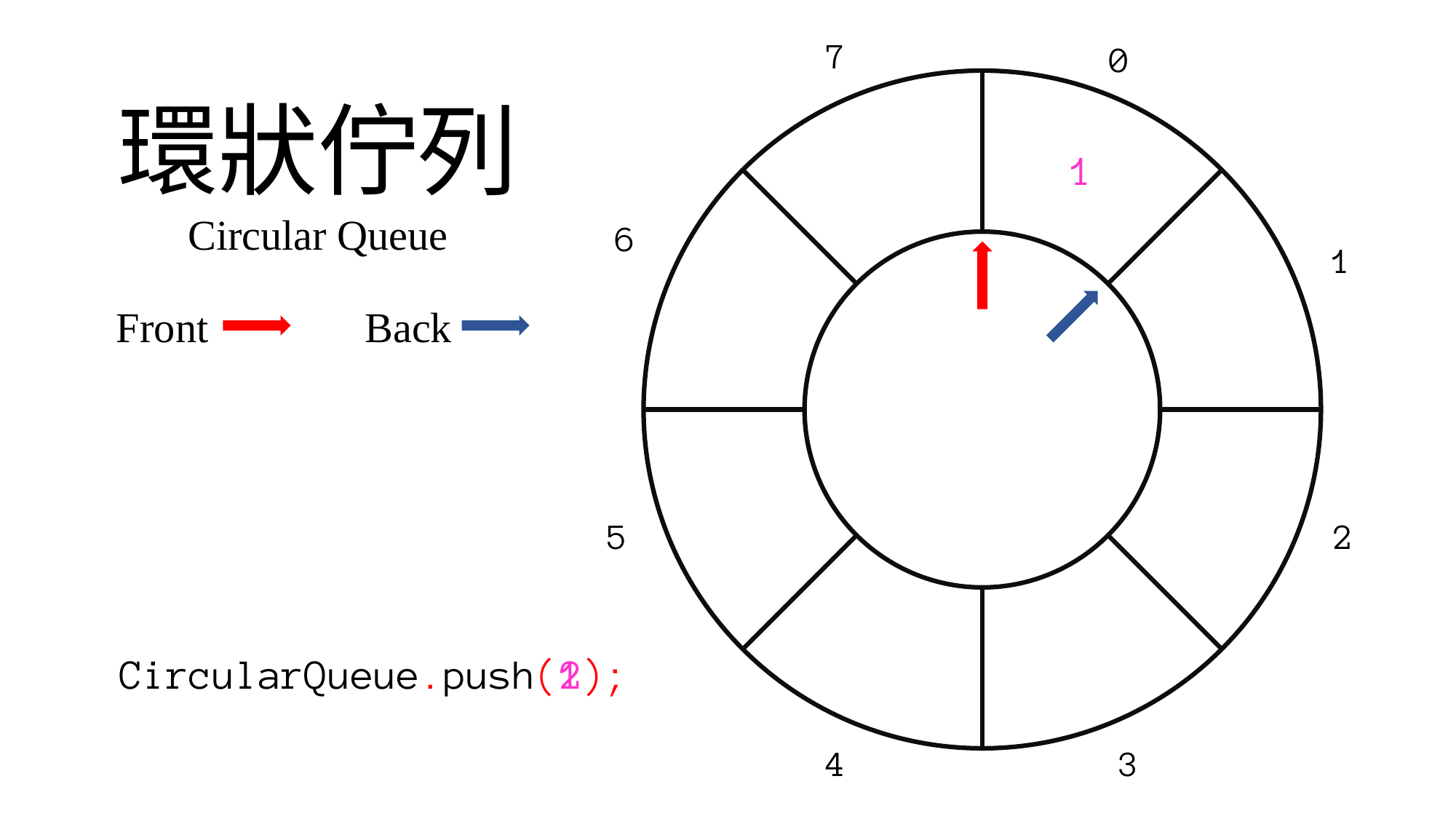

7
0

6

1
5
2
4
3
環狀佇列
Circular Queue
1
2

Front
Back

CircularQueue.push( );
1
2